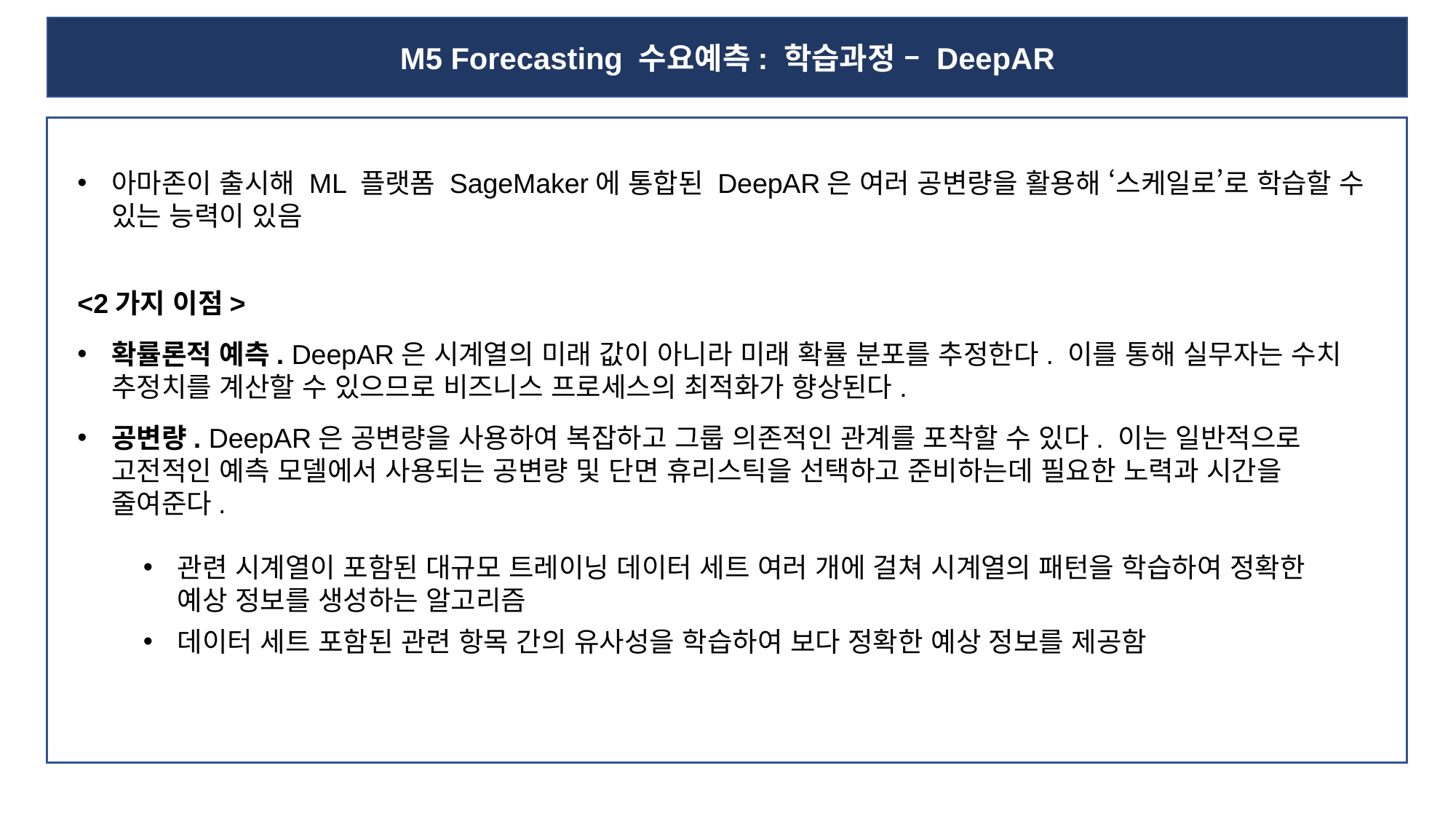

M5 Forecasting 수요예측: 학습과정 – DeepAR

아마존이 출시해 ML 플랫폼 SageMaker에 통합된 DeepAR은 여러 공변량을 활용해 ‘스케일로’로 학습할 수 있는 능력이 있음
<2가지 이점>
확률론적 예측. DeepAR은 시계열의 미래 값이 아니라 미래 확률 분포를 추정한다. 이를 통해 실무자는 수치 추정치를 계산할 수 있으므로 비즈니스 프로세스의 최적화가 향상된다.
공변량. DeepAR은 공변량을 사용하여 복잡하고 그룹 의존적인 관계를 포착할 수 있다. 이는 일반적으로 고전적인 예측 모델에서 사용되는 공변량 및 단면 휴리스틱을 선택하고 준비하는데 필요한 노력과 시간을 줄여준다.
관련 시계열이 포함된 대규모 트레이닝 데이터 세트 여러 개에 걸쳐 시계열의 패턴을 학습하여 정확한 예상 정보를 생성하는 알고리즘
데이터 세트 포함된 관련 항목 간의 유사성을 학습하여 보다 정확한 예상 정보를 제공함